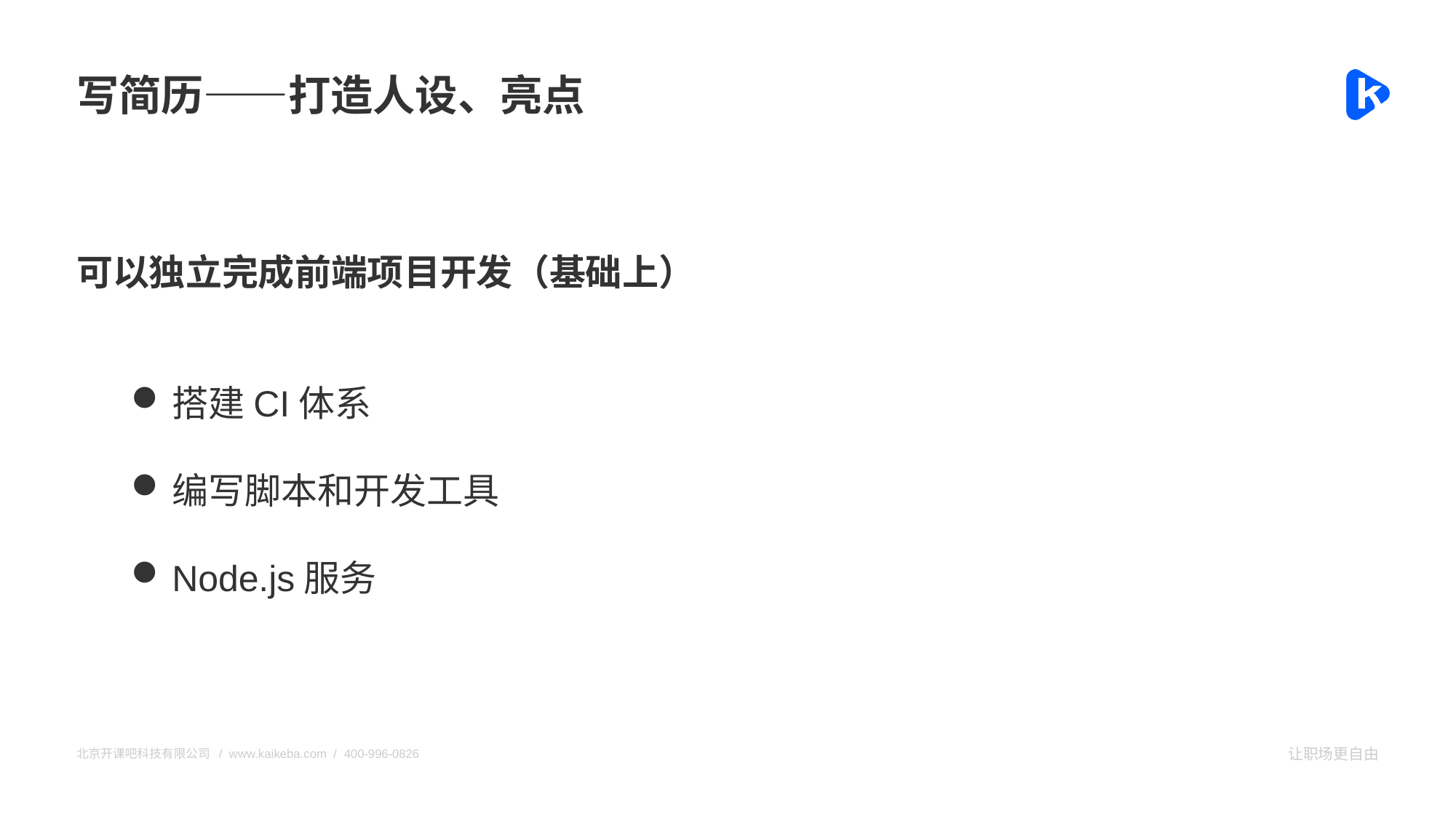

写简历——打造人设、亮点
可以独立完成前端项目开发（基础上）

搭建CI体系
编写脚本和开发工具
Node.js服务